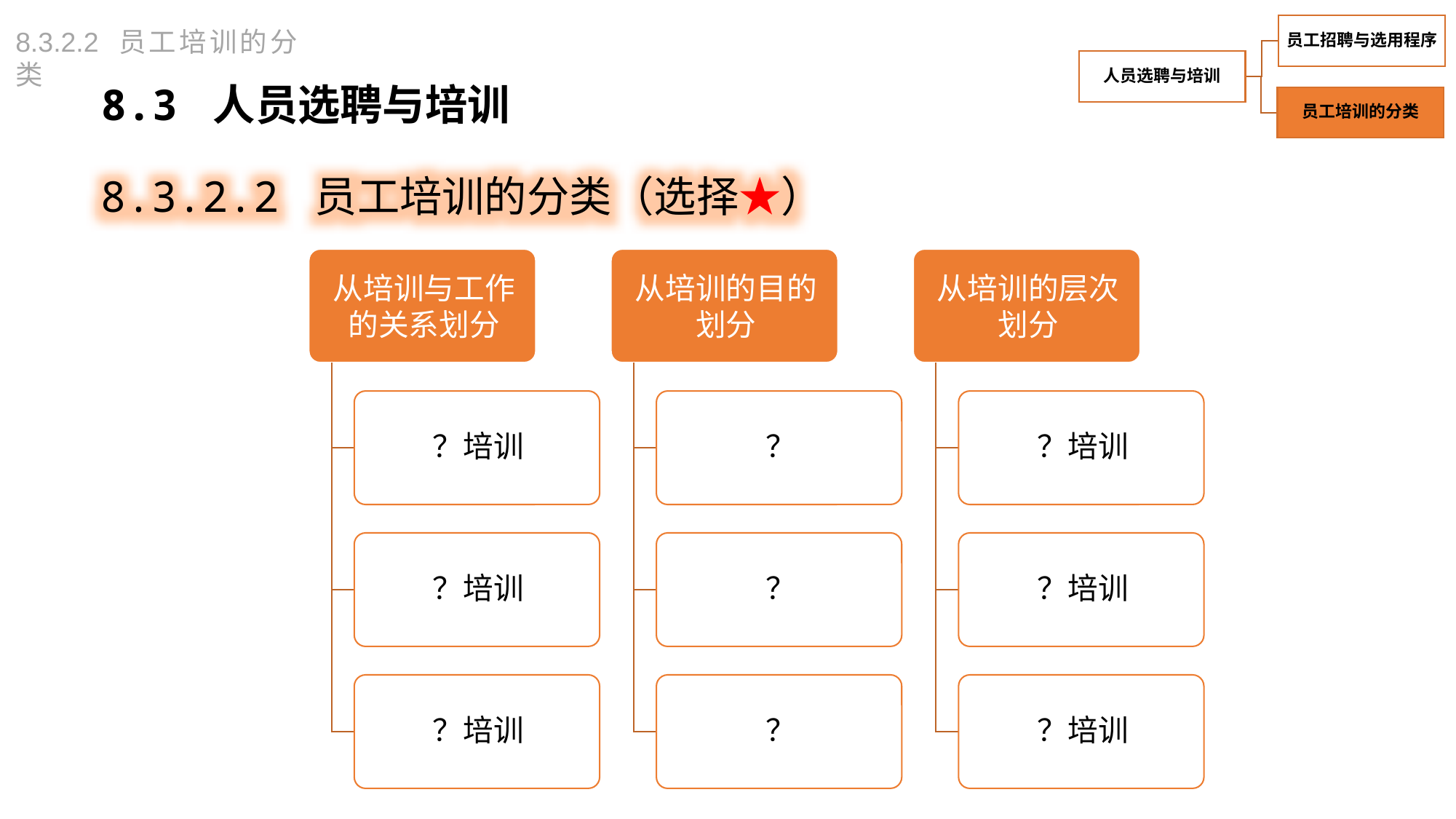

人员选聘与培训
员工招聘与选用程序
员工培训的分类
8.3.2.2 员工培训的分类
8.3 人员选聘与培训
8.3.2.2 员工培训的分类（选择★）
从培训与工作的关系划分
？培训
？培训
？培训
从培训的目的划分
？
？
？
从培训的层次划分
？培训
？培训
？培训